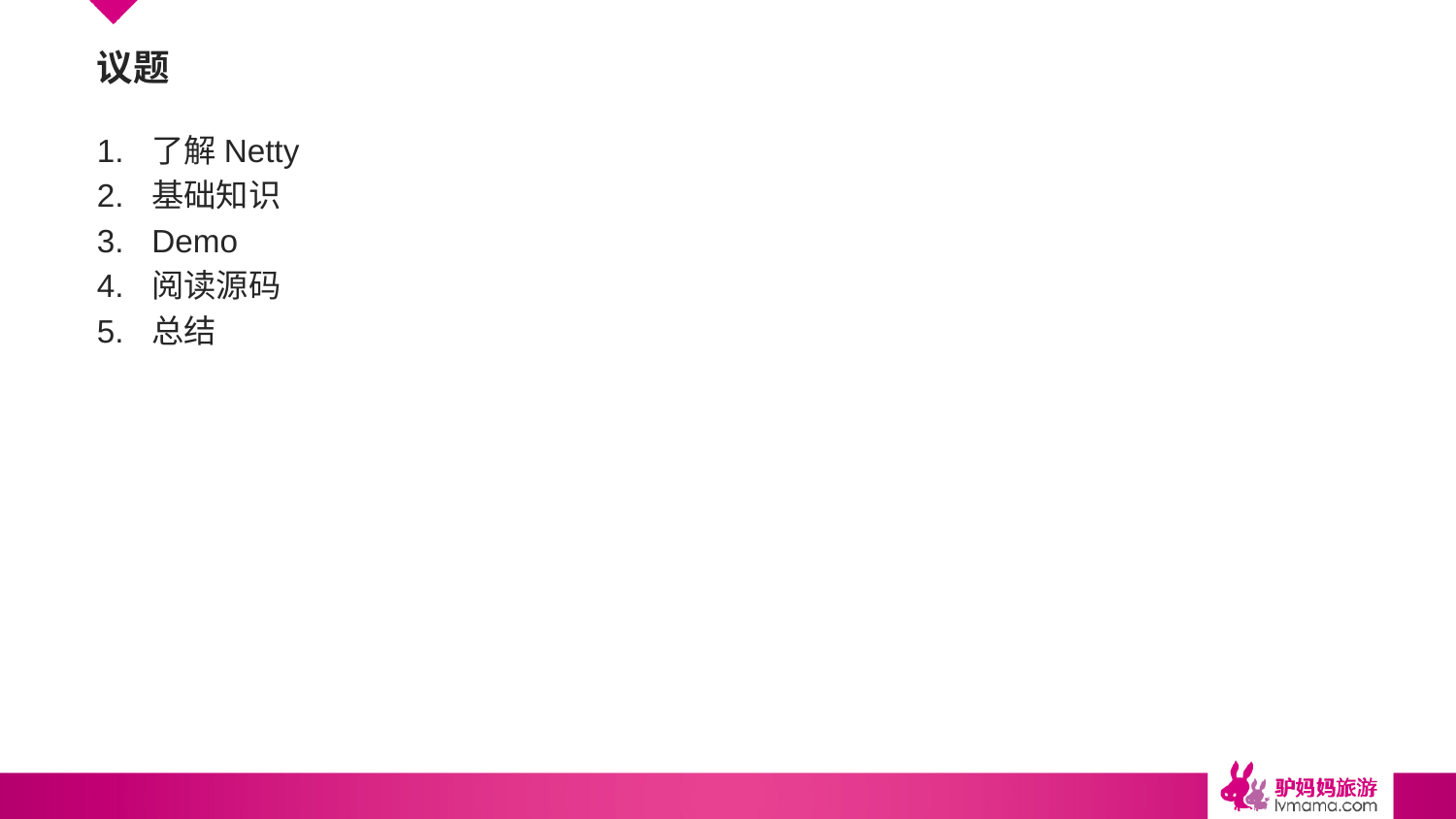

# 议题
了解Netty
基础知识
Demo
阅读源码
总结